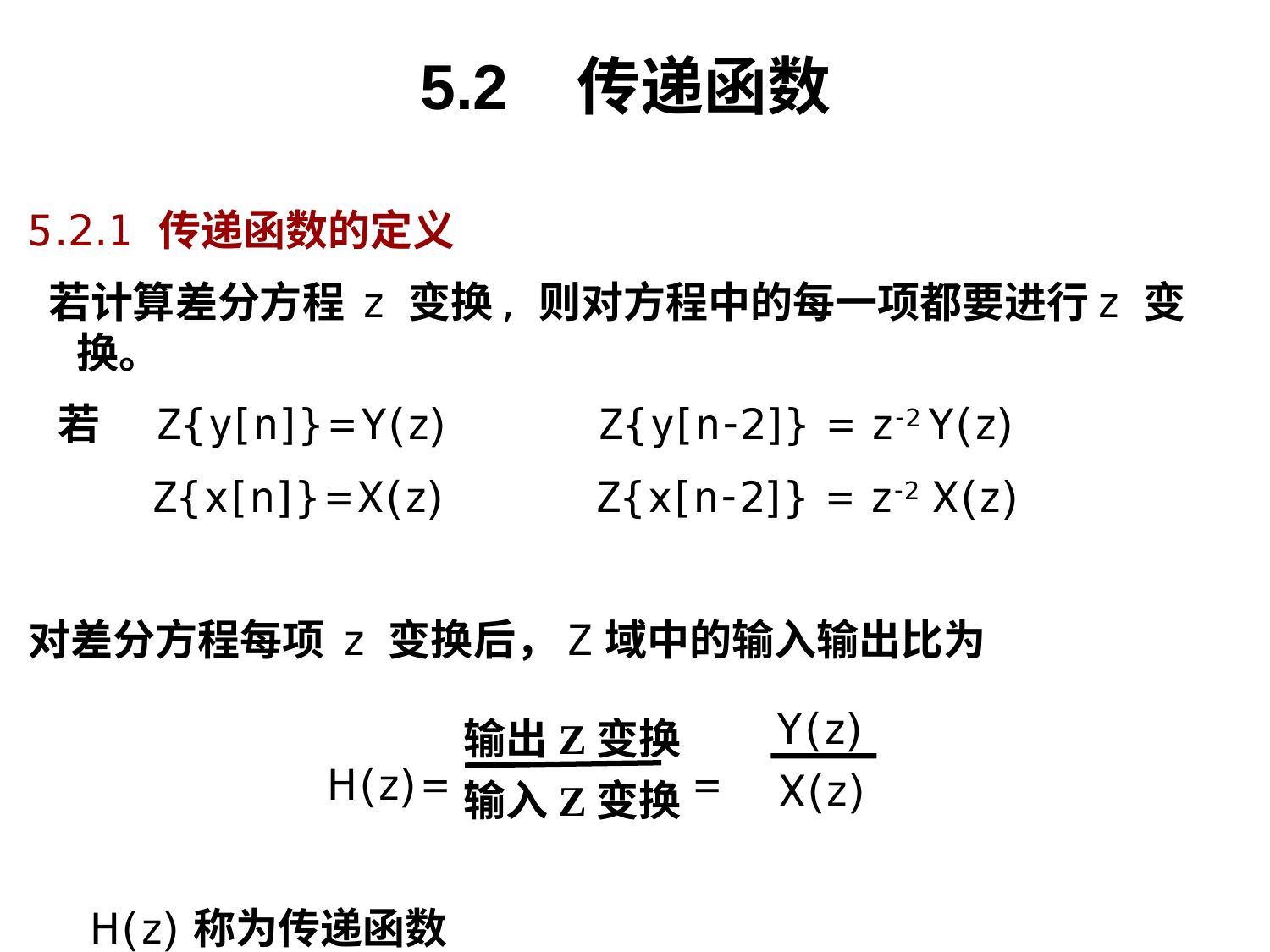

# 5.2   传递函数
5.2.1 传递函数的定义
 若计算差分方程 z 变换, 则对方程中的每一项都要进行z 变换。
  若     Z{y[n]}=Y(z)            Z{y[n-2]} = z-2 Y(z)
          Z{x[n]}=X(z)            Z{x[n-2]} = z-2 X(z)

对差分方程每项 z 变换后，Z域中的输入输出比为

                        H(z)=                   =

     H(z)称为传递函数
 Y(z)
 X(z)
输出Z变换
输入Z变换